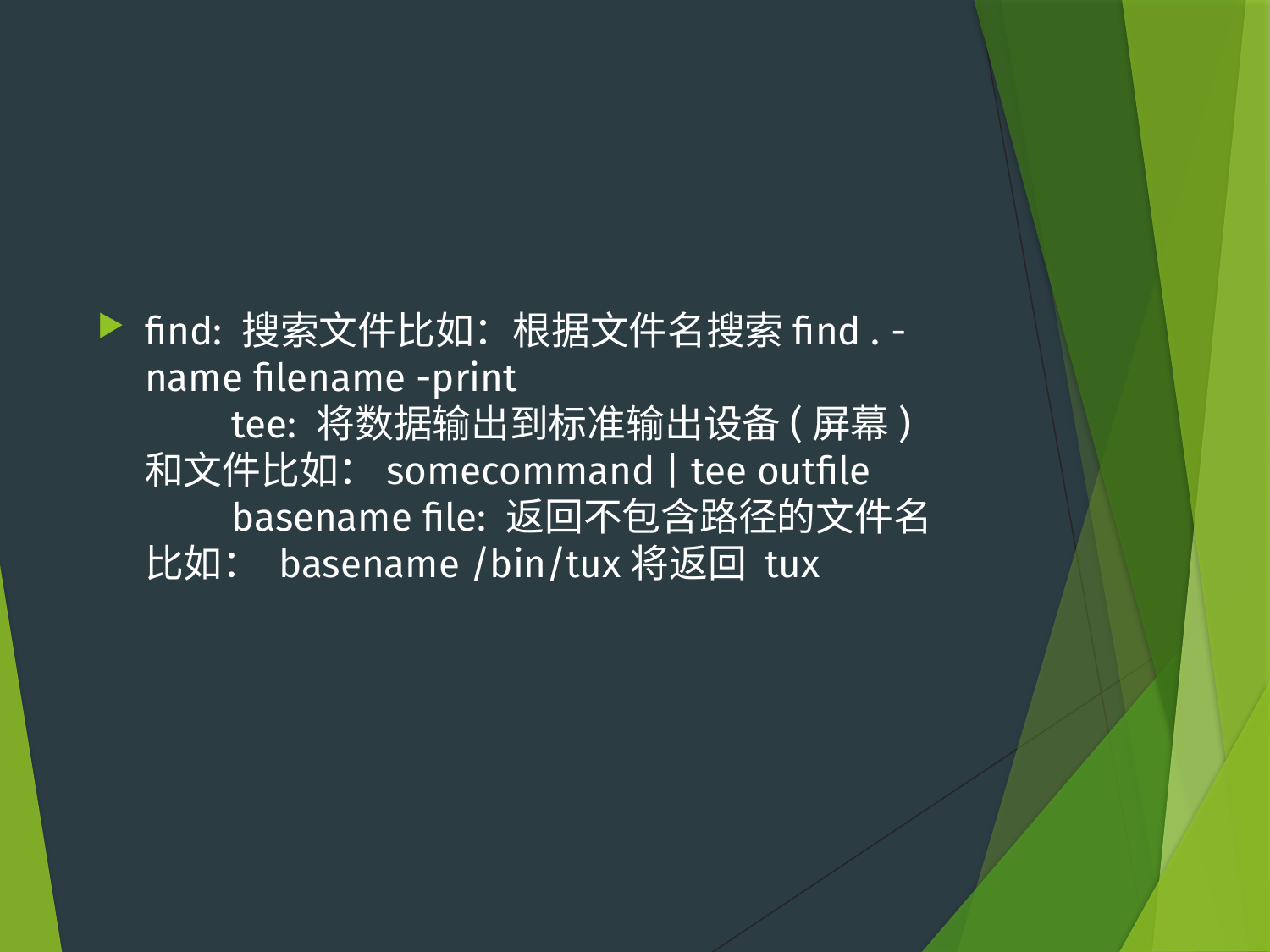

#
find: 搜索文件比如：根据文件名搜索find . -name filename -print
　　tee: 将数据输出到标准输出设备(屏幕) 和文件比如：somecommand | tee outfile
　　basename file: 返回不包含路径的文件名比如： basename /bin/tux将返回 tux